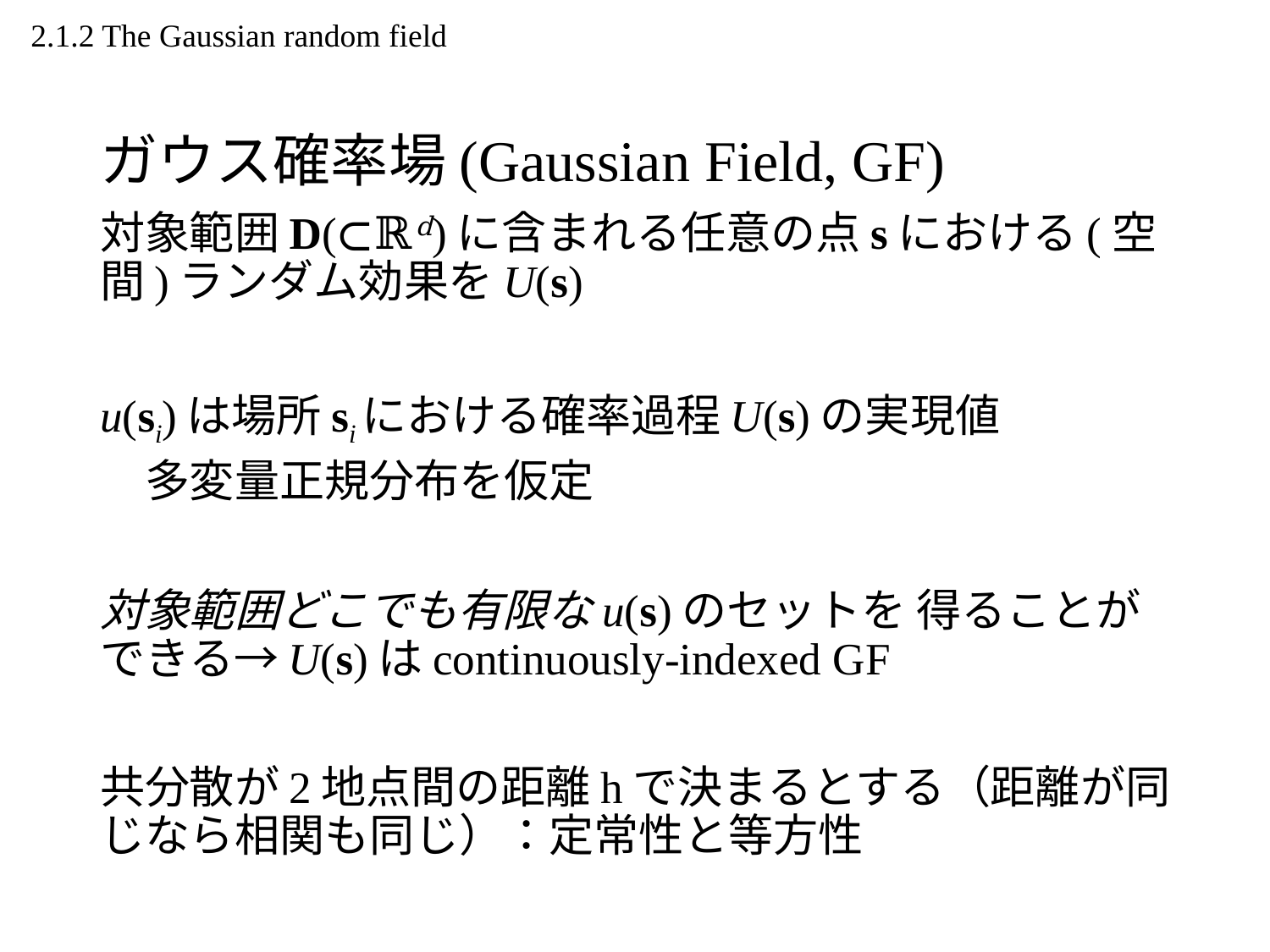

2.1.2 The Gaussian random field
ガウス確率場(Gaussian Field, GF)
対象範囲D(⊂ℝd)に含まれる任意の点sにおける(空間)ランダム効果をU(s)

u(si)は場所siにおける確率過程U(s)の実現値
　多変量正規分布を仮定

対象範囲どこでも有限なu(s)のセットを 得ることができる→U(s)はcontinuously-indexed GF

共分散が2地点間の距離hで決まるとする（距離が同じなら相関も同じ）：定常性と等方性